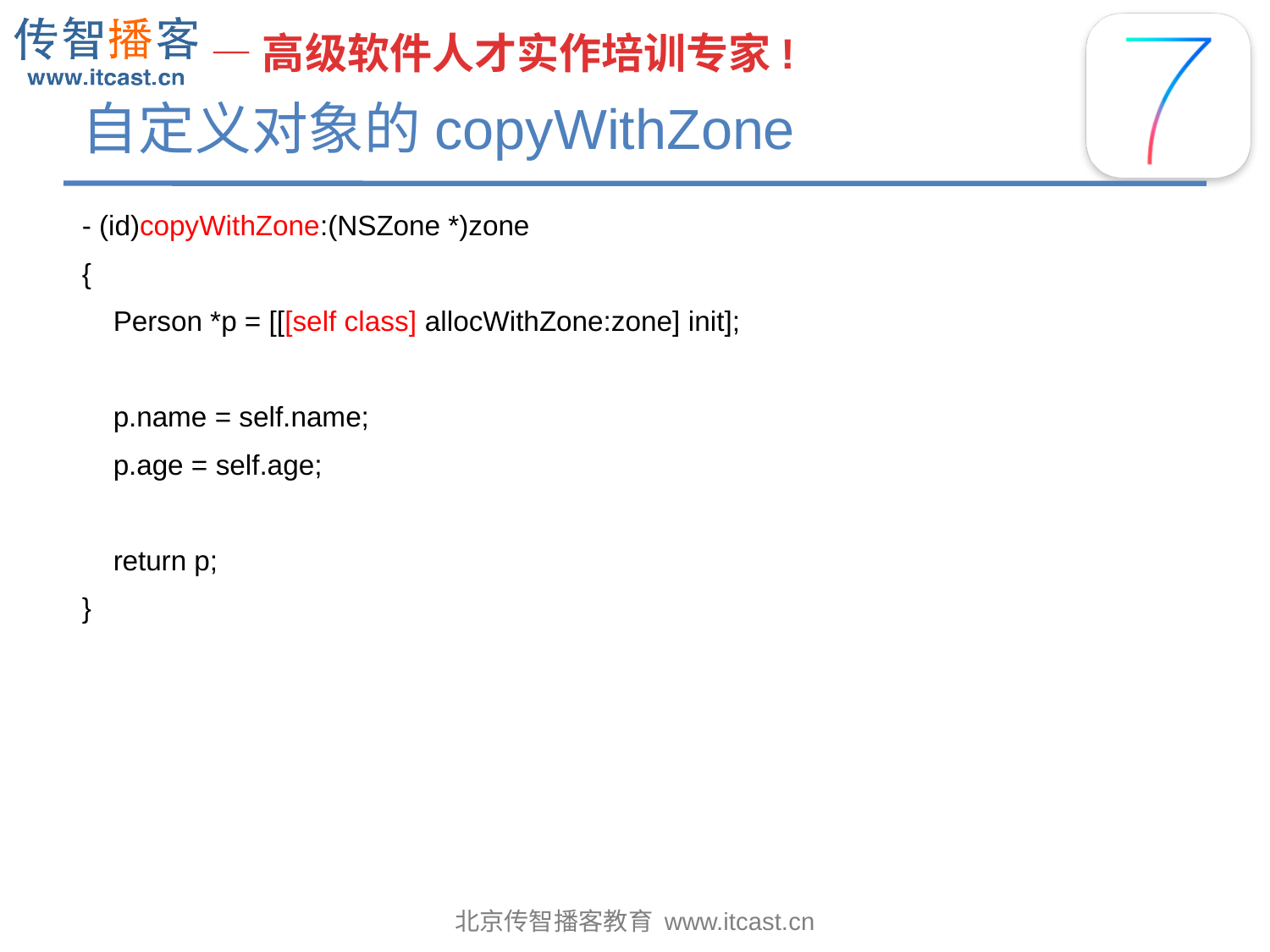

# 自定义对象的copyWithZone
- (id)copyWithZone:(NSZone *)zone
{
    Person *p = [[[self class] allocWithZone:zone] init];

    p.name = self.name;
    p.age = self.age;

    return p;
}